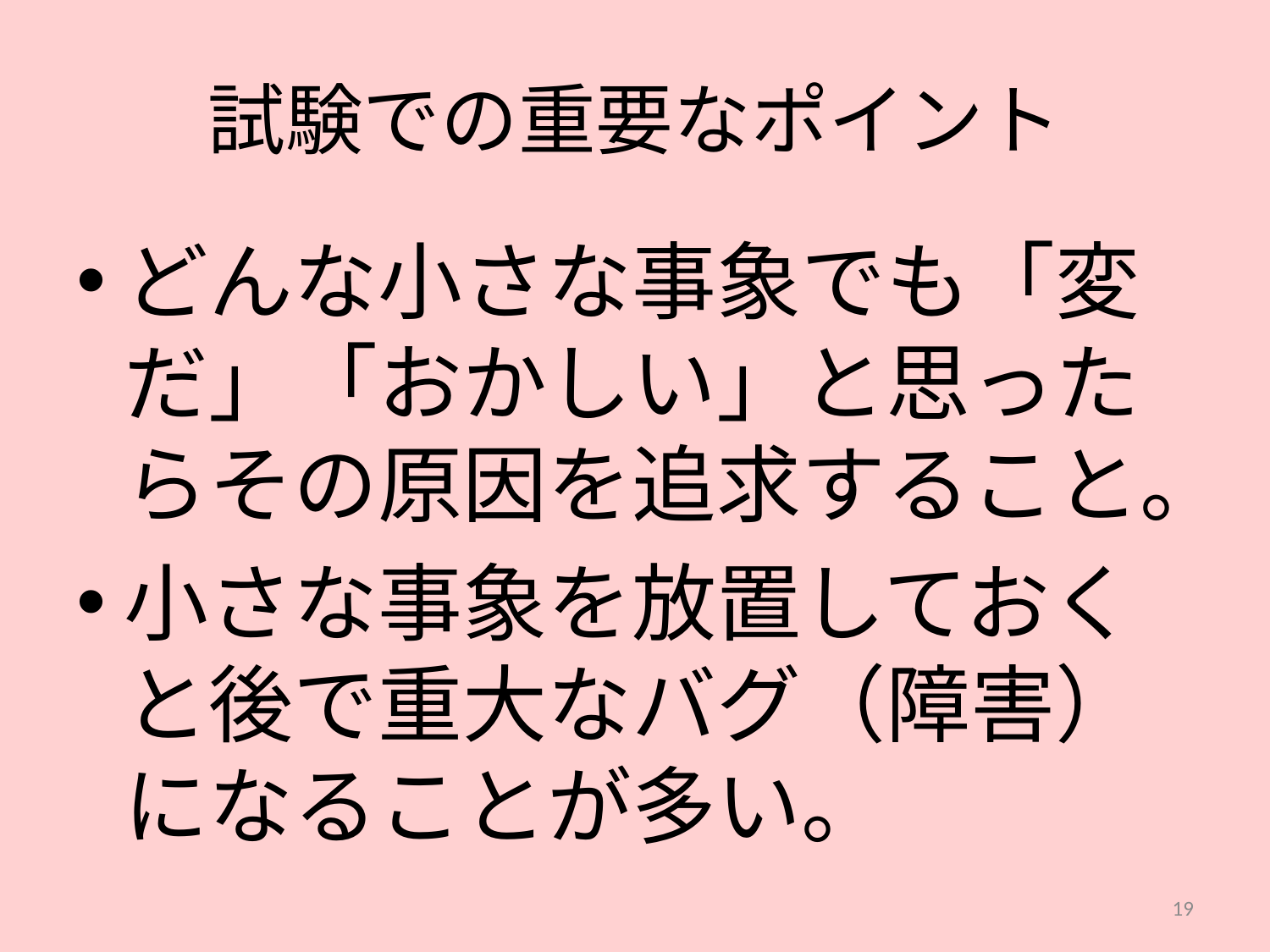

# 試験での重要なポイント
どんな小さな事象でも「変だ」「おかしい」と思ったらその原因を追求すること。
小さな事象を放置しておくと後で重大なバグ（障害）になることが多い。
19